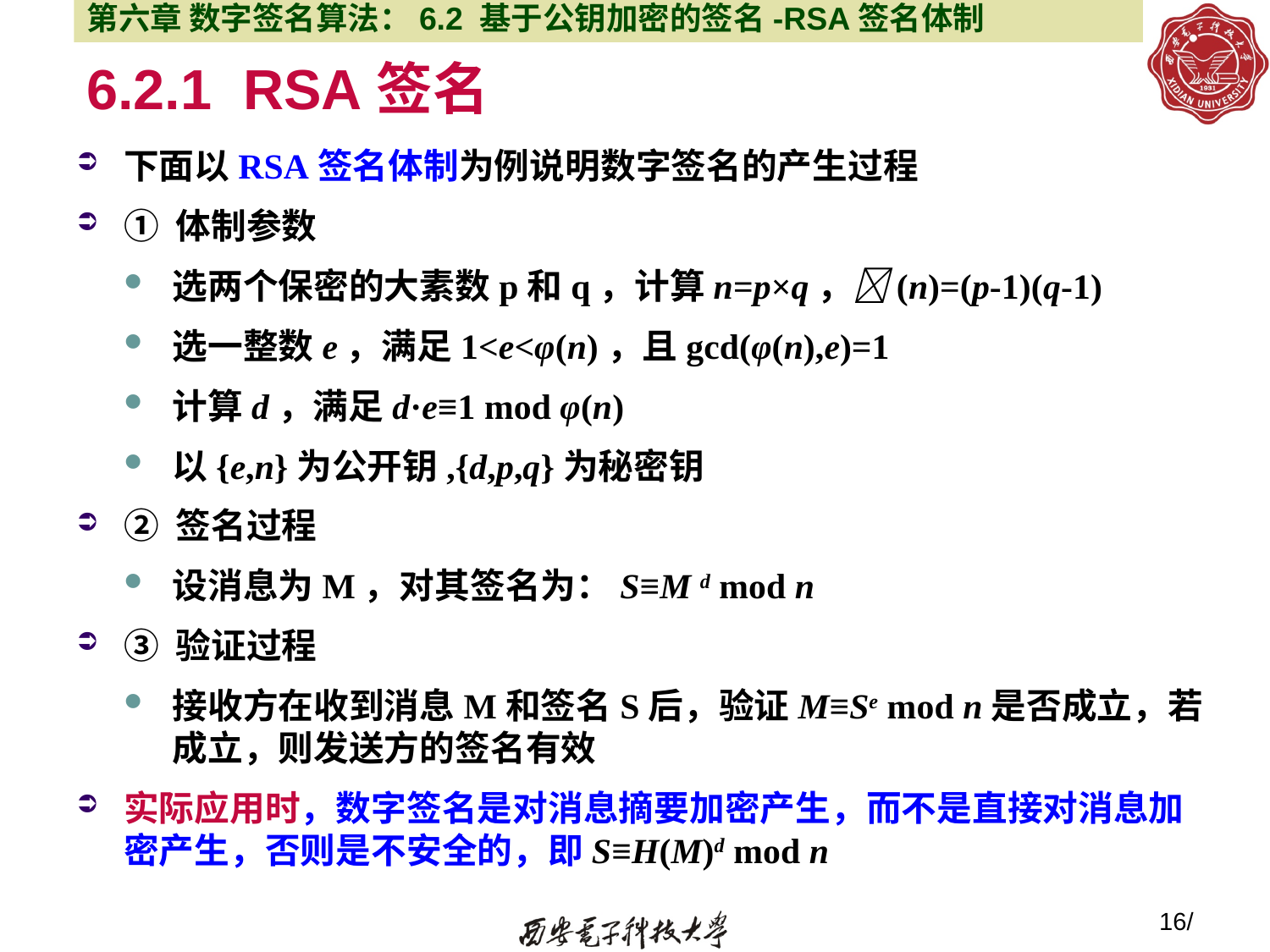

第六章 数字签名算法：6.2 基于公钥加密的签名-RSA签名体制
# 6.2.1  RSA签名
下面以RSA签名体制为例说明数字签名的产生过程
① 体制参数
选两个保密的大素数p和q，计算n=p×q，ϕ(n)=(p-1)(q-1)
选一整数e，满足1<e<φ(n)，且gcd(φ(n),e)=1
计算d，满足d·e≡1 mod φ(n)
以{e,n}为公开钥,{d,p,q}为秘密钥
② 签名过程
设消息为M，对其签名为：S≡M d mod n
③ 验证过程
接收方在收到消息M和签名S后，验证M≡Se mod n是否成立，若成立，则发送方的签名有效
实际应用时，数字签名是对消息摘要加密产生，而不是直接对消息加密产生，否则是不安全的，即S≡H(M)d mod n
16/